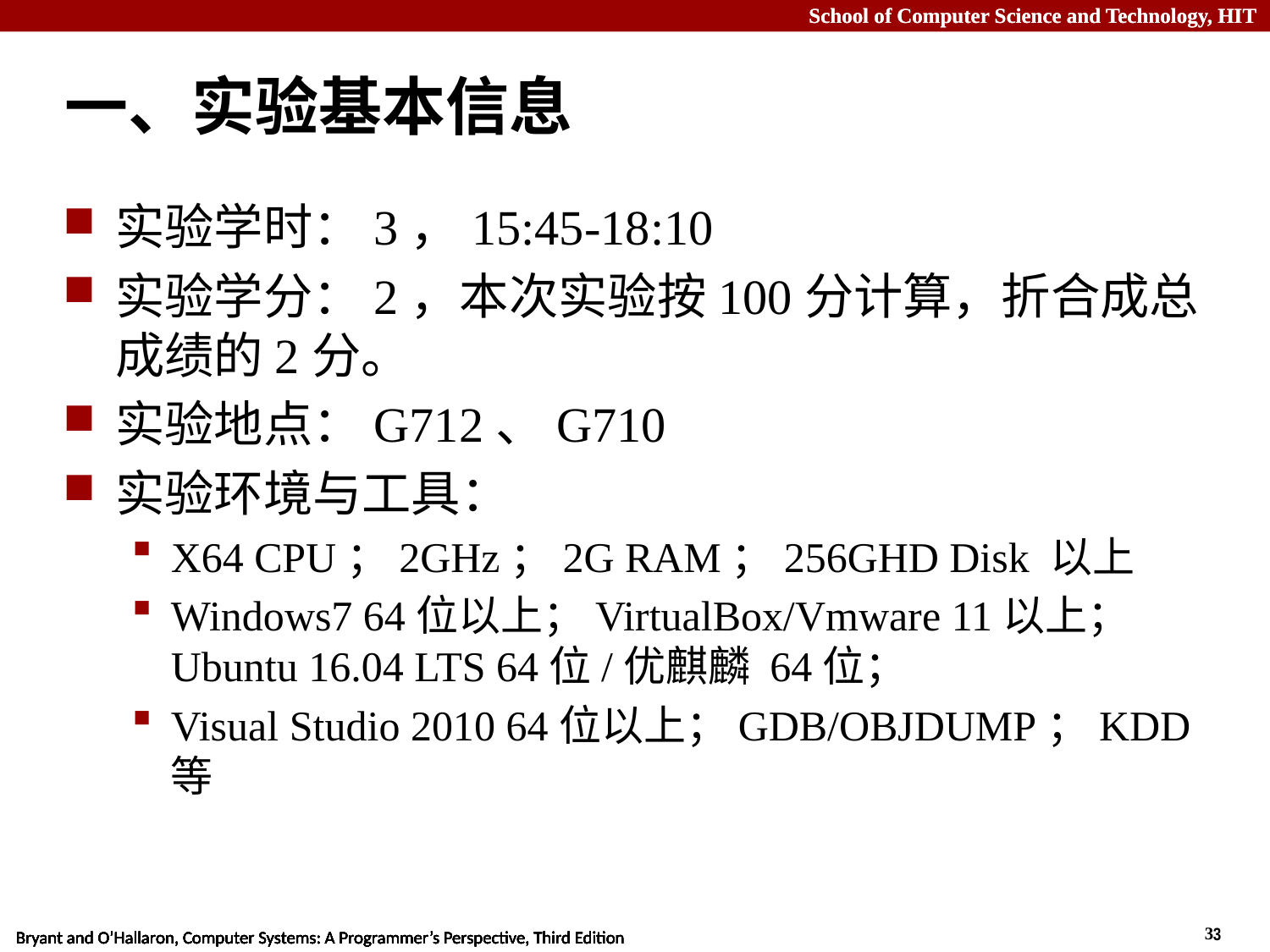

# 一、实验基本信息
实验学时：3，15:45-18:10
实验学分：2，本次实验按100分计算，折合成总成绩的2分。
实验地点：G712、G710
实验环境与工具：
X64 CPU；2GHz；2G RAM；256GHD Disk 以上
Windows7 64位以上；VirtualBox/Vmware 11以上；Ubuntu 16.04 LTS 64位/优麒麟 64位；
Visual Studio 2010 64位以上；GDB/OBJDUMP；KDD等